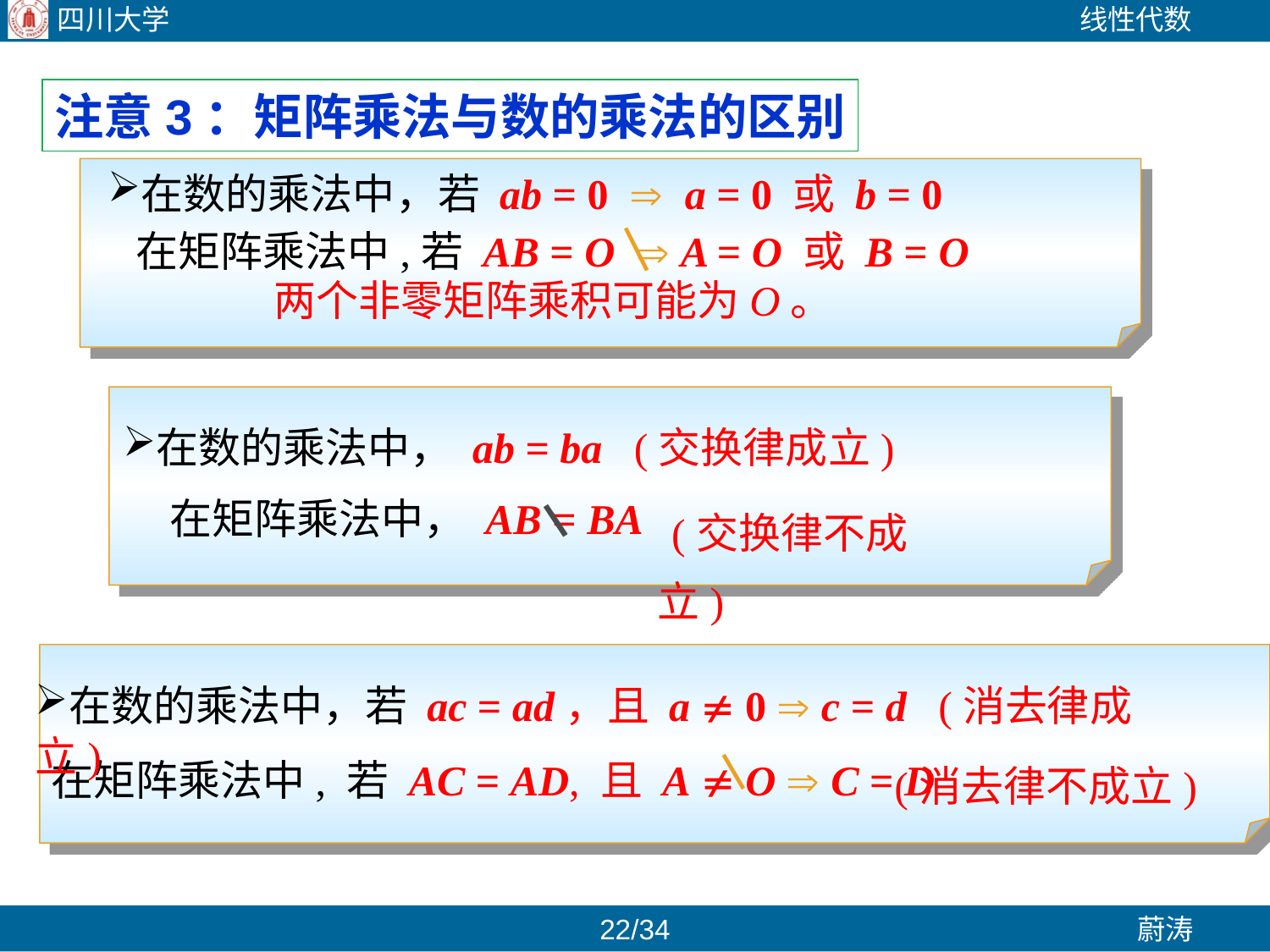

注意3：矩阵乘法与数的乘法的区别

在数的乘法中，若 ab = 0  ⇒  a = 0 或 b = 0
在矩阵乘法中,若 AB = O  ⇒ A = O 或 B = O

两个非零矩阵乘积可能为O。

在数的乘法中， ab = ba   (交换律成立)
 (交换律不成立)
在矩阵乘法中， AB = BA

在数的乘法中，若 ac = ad，且 a ≠ 0 ⇒ c = d   (消去律成立)
 在矩阵乘法中, 若 AC = AD, 且 A ≠ O ⇒ C = D

 (消去律不成立)
22/34